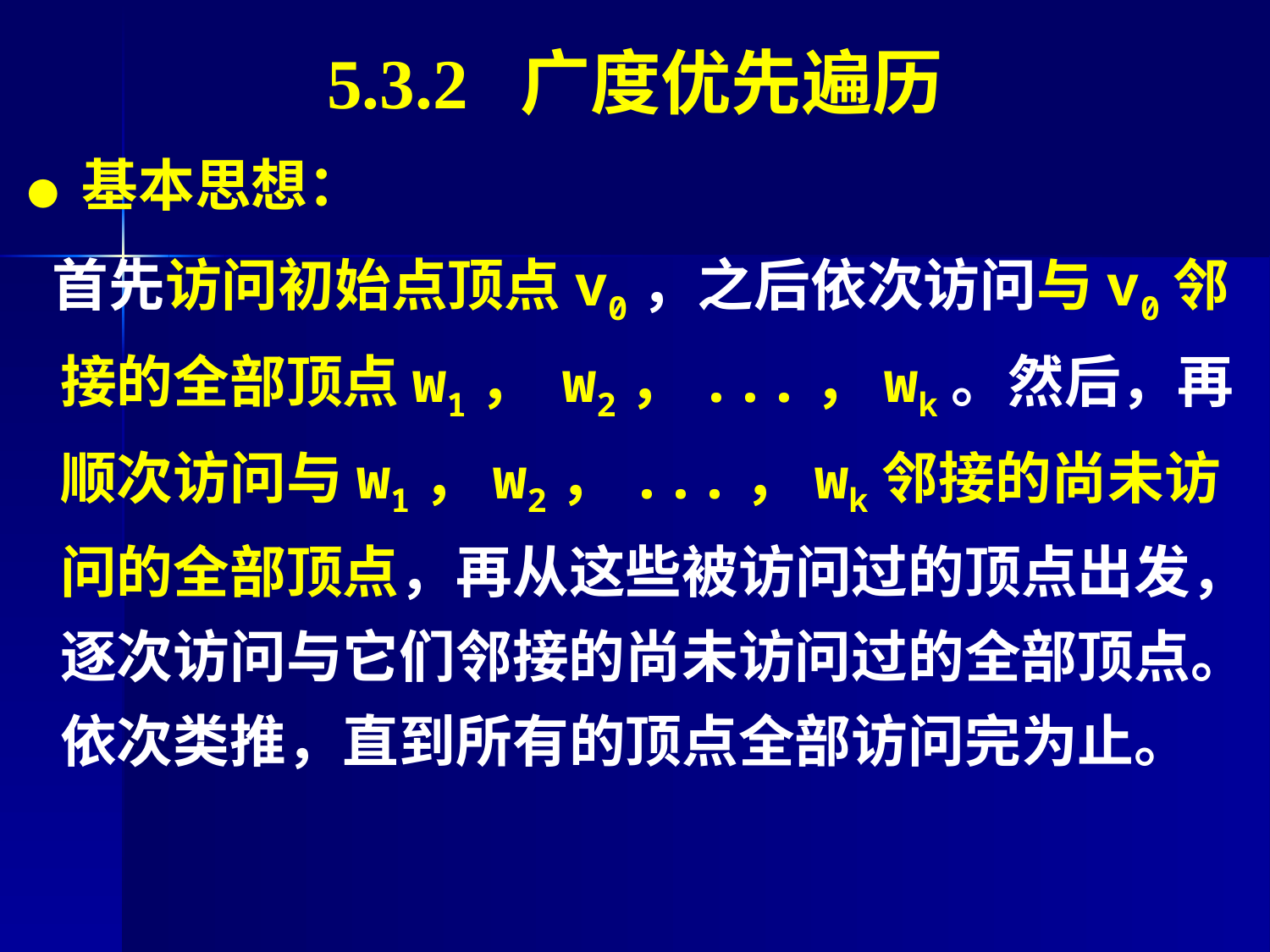

5.3.2  广度优先遍历
 ● 基本思想：
  首先访问初始点顶点v0，之后依次访问与v0邻接的全部顶点w1， w2，...，wk。然后，再顺次访问与w1，w2，...，wk邻接的尚未访问的全部顶点，再从这些被访问过的顶点出发，逐次访问与它们邻接的尚未访问过的全部顶点。依次类推，直到所有的顶点全部访问完为止。